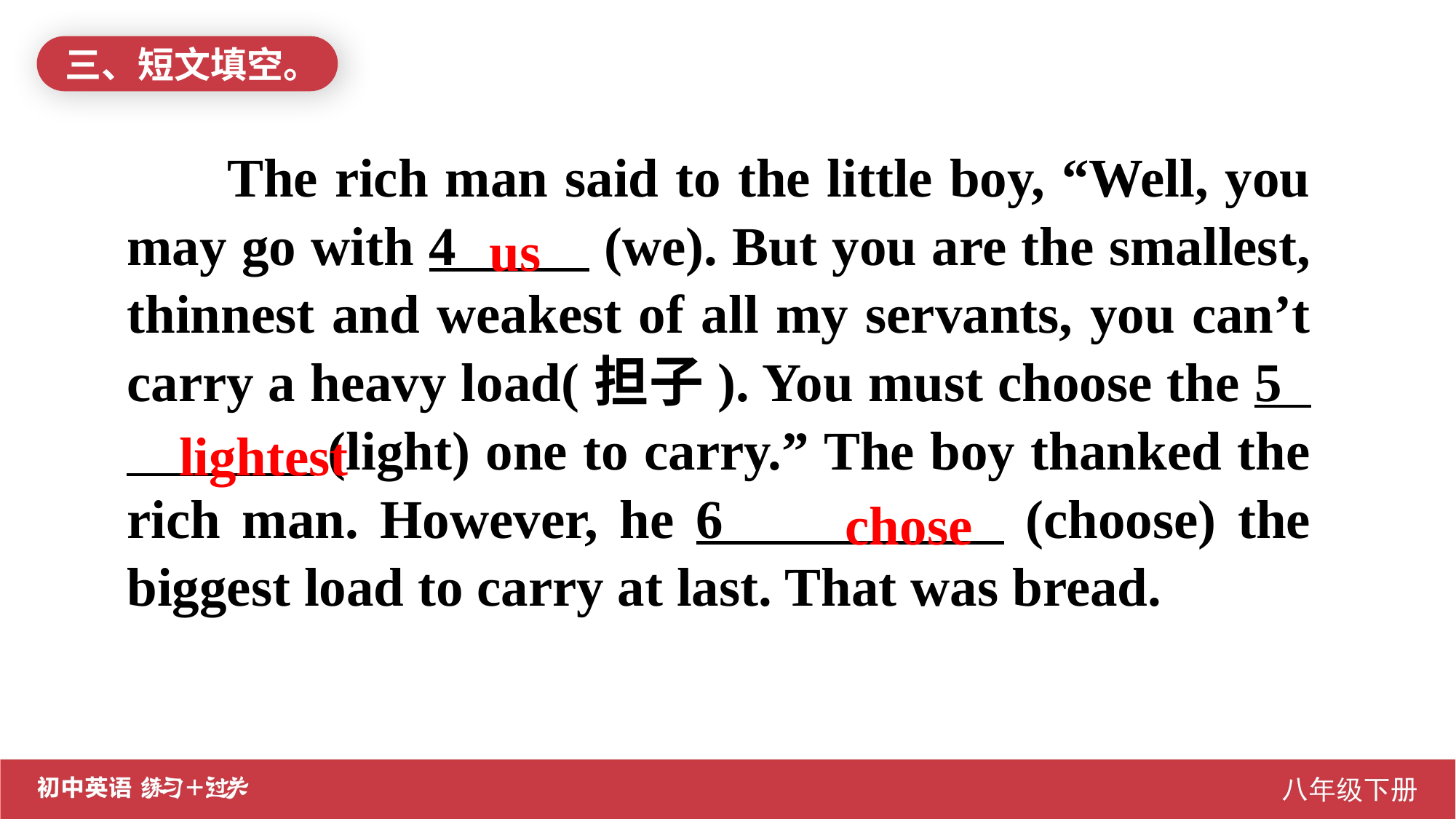

三、短文填空。
      The rich man said to the little boy, “Well, you may go with 4          (we). But you are the smallest, thinnest and weakest of all my servants, you can’t carry a heavy load(担子). You must choose the 5               .(light) one to carry.” The boy thanked the rich man. However, he 6              (choose) the biggest load to carry at last. That was bread.
us
lightest
chose